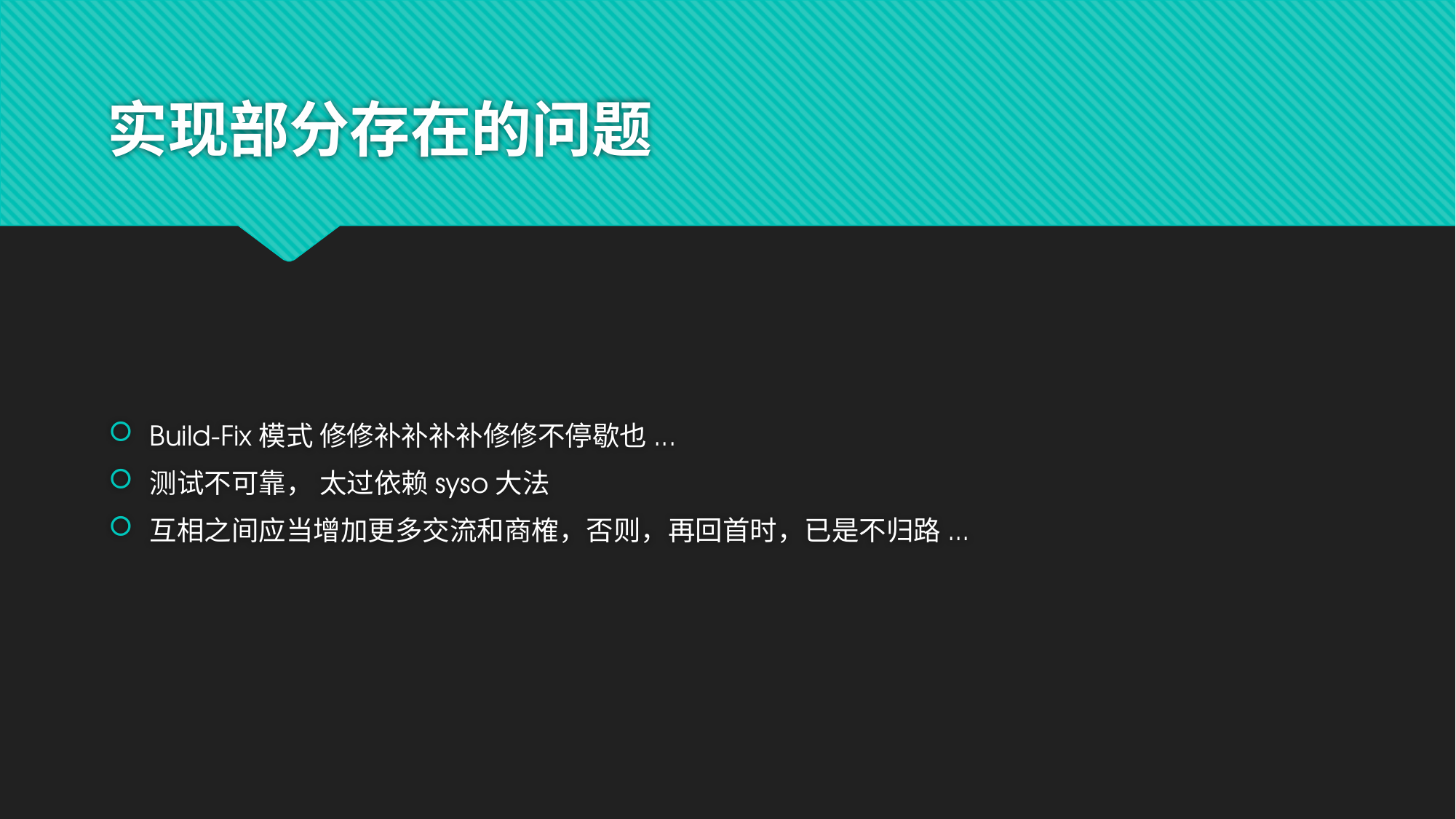

# 实现部分存在的问题
Build-Fix模式 修修补补补补修修不停歇也...
测试不可靠， 太过依赖syso大法
互相之间应当增加更多交流和商榷，否则，再回首时，已是不归路...